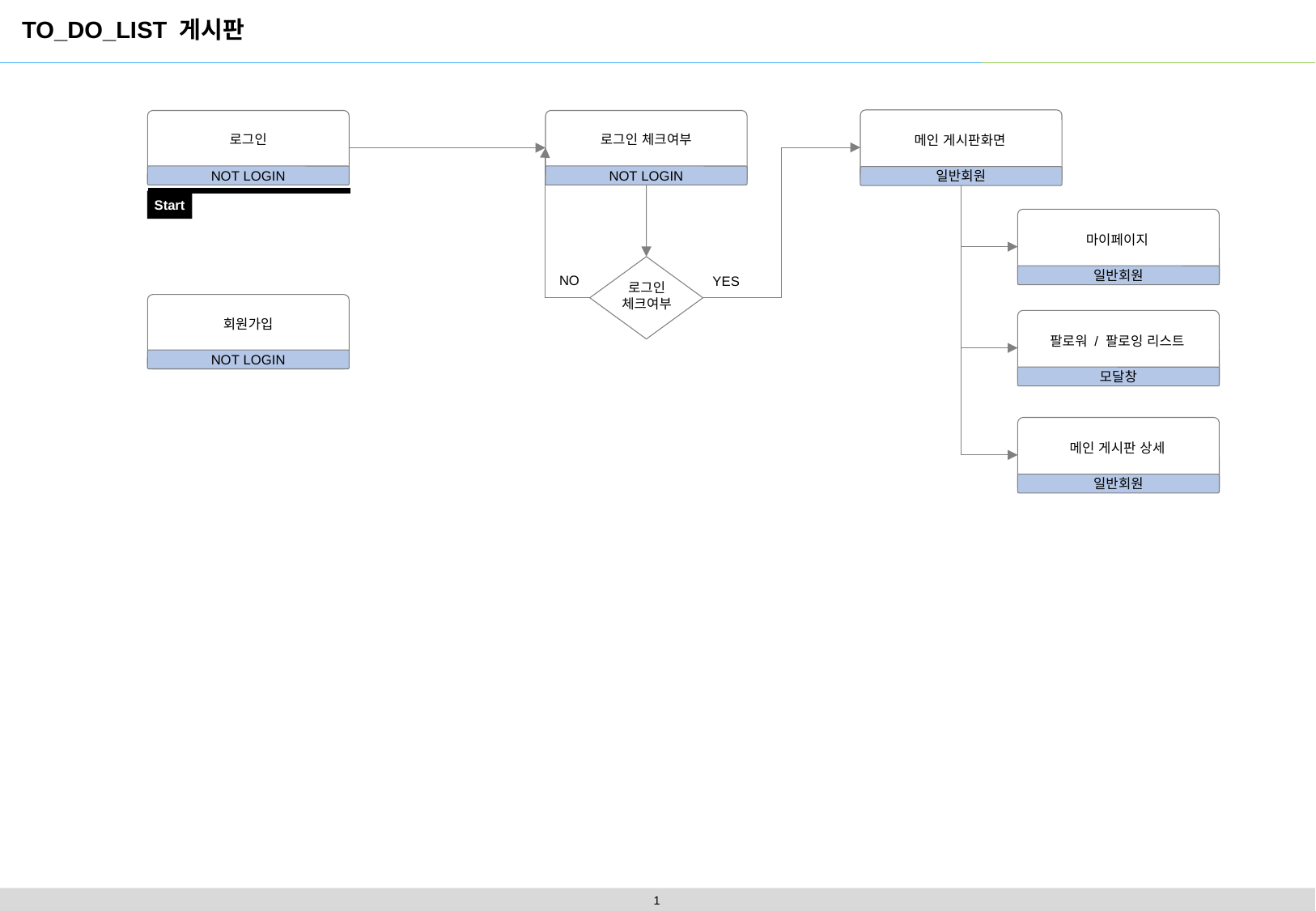

# TO_DO_LIST 게시판

일반회원
메인 게시판화면

NOT LOGIN
로그인 체크여부

NOT LOGIN
로그인
Start

일반회원
마이페이지

로그인 체크여부
NO
YES

NOT LOGIN
회원가입

모달창
팔로워 / 팔로잉 리스트

일반회원
메인 게시판 상세